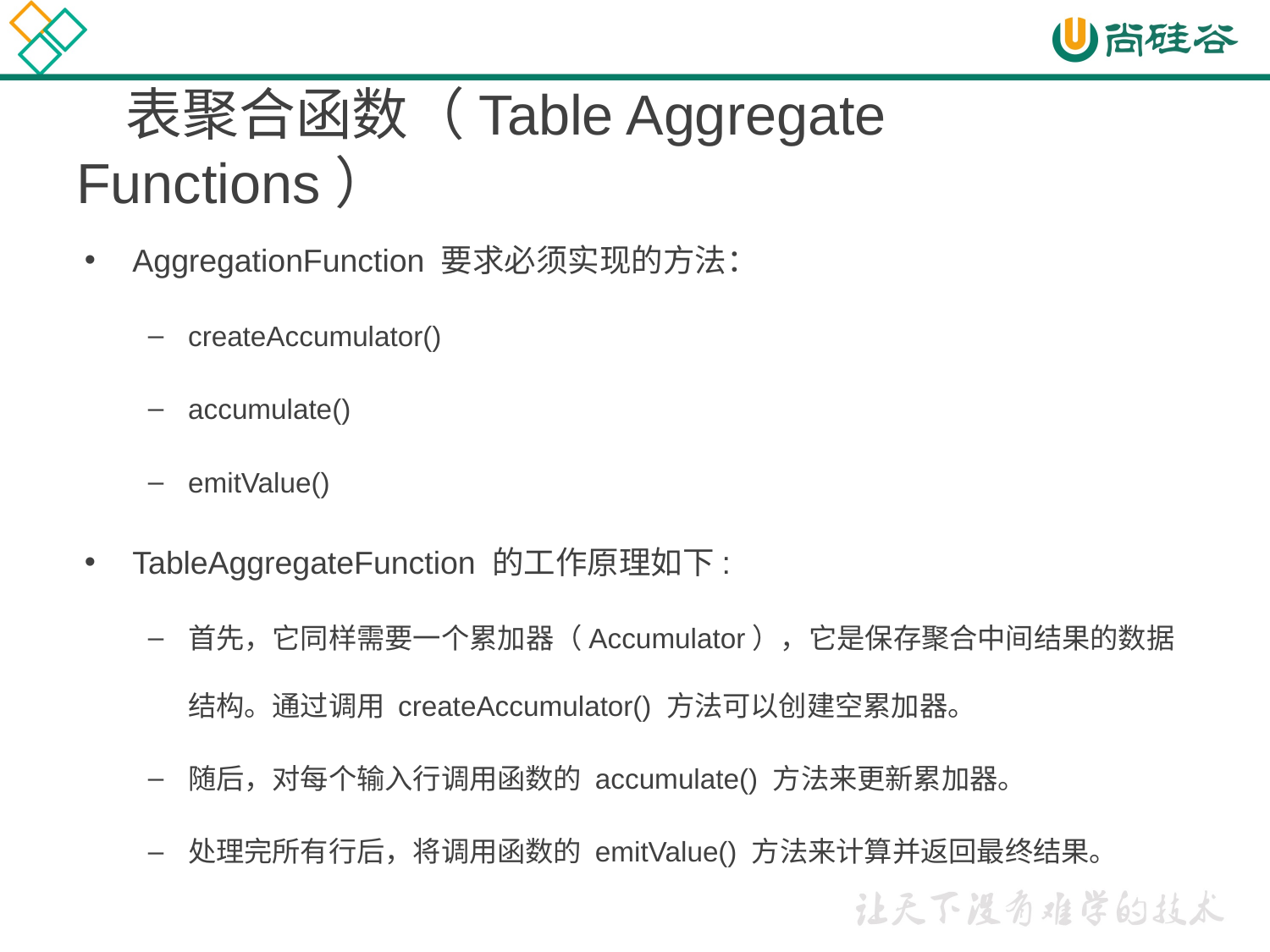

# 表聚合函数（Table Aggregate Functions）
AggregationFunction 要求必须实现的方法：
createAccumulator()
accumulate()
emitValue()
TableAggregateFunction 的工作原理如下:
首先，它同样需要一个累加器（Accumulator），它是保存聚合中间结果的数据结构。通过调用 createAccumulator() 方法可以创建空累加器。
随后，对每个输入行调用函数的 accumulate() 方法来更新累加器。
处理完所有行后，将调用函数的 emitValue() 方法来计算并返回最终结果。